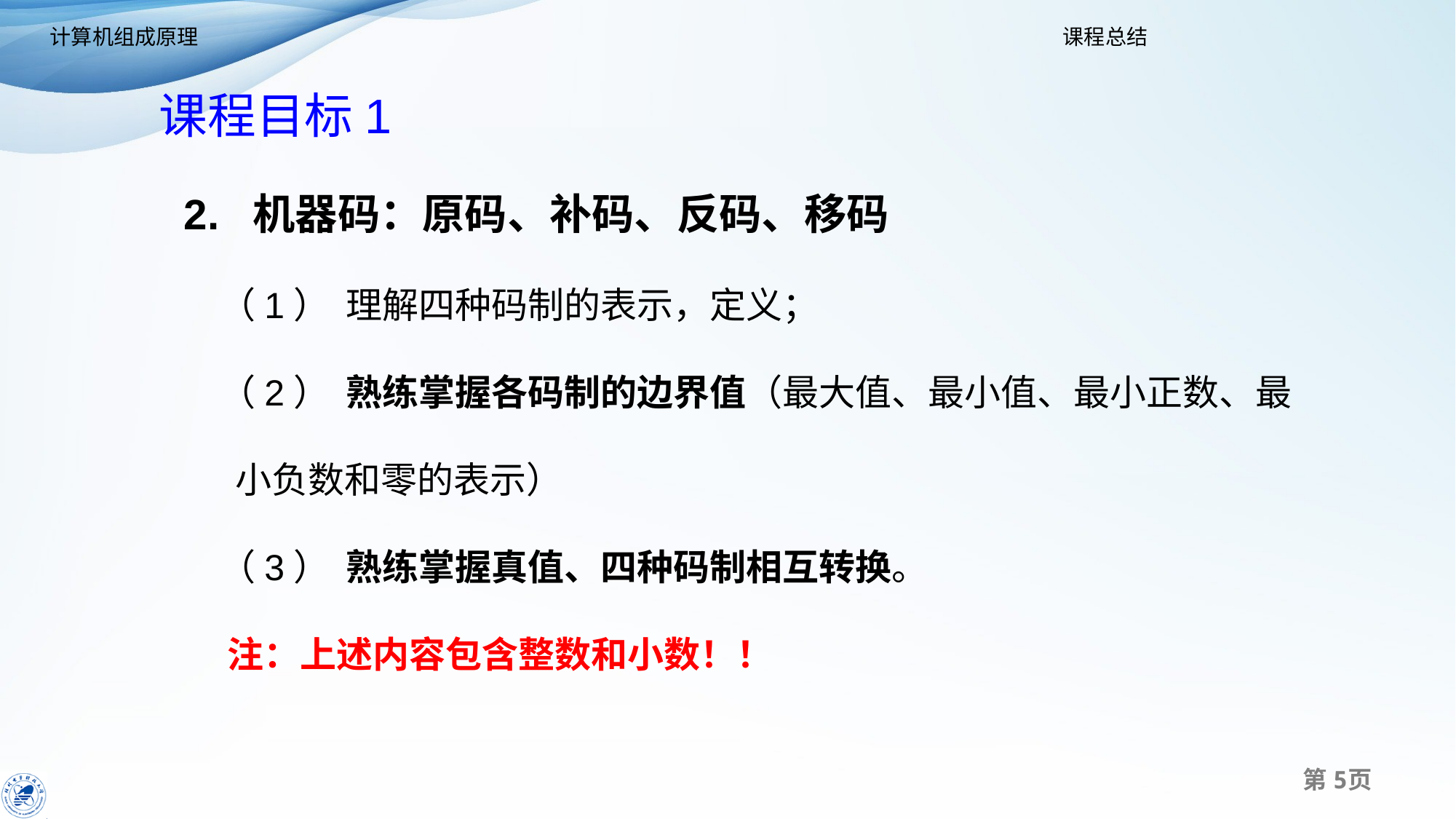

课程目标1
2.  机器码：原码、补码、反码、移码
  （1）  理解四种码制的表示，定义；
  （2）  熟练掌握各码制的边界值（最大值、最小值、最小正数、最小负数和零的表示）
  （3）  熟练掌握真值、四种码制相互转换。
   注：上述内容包含整数和小数！！